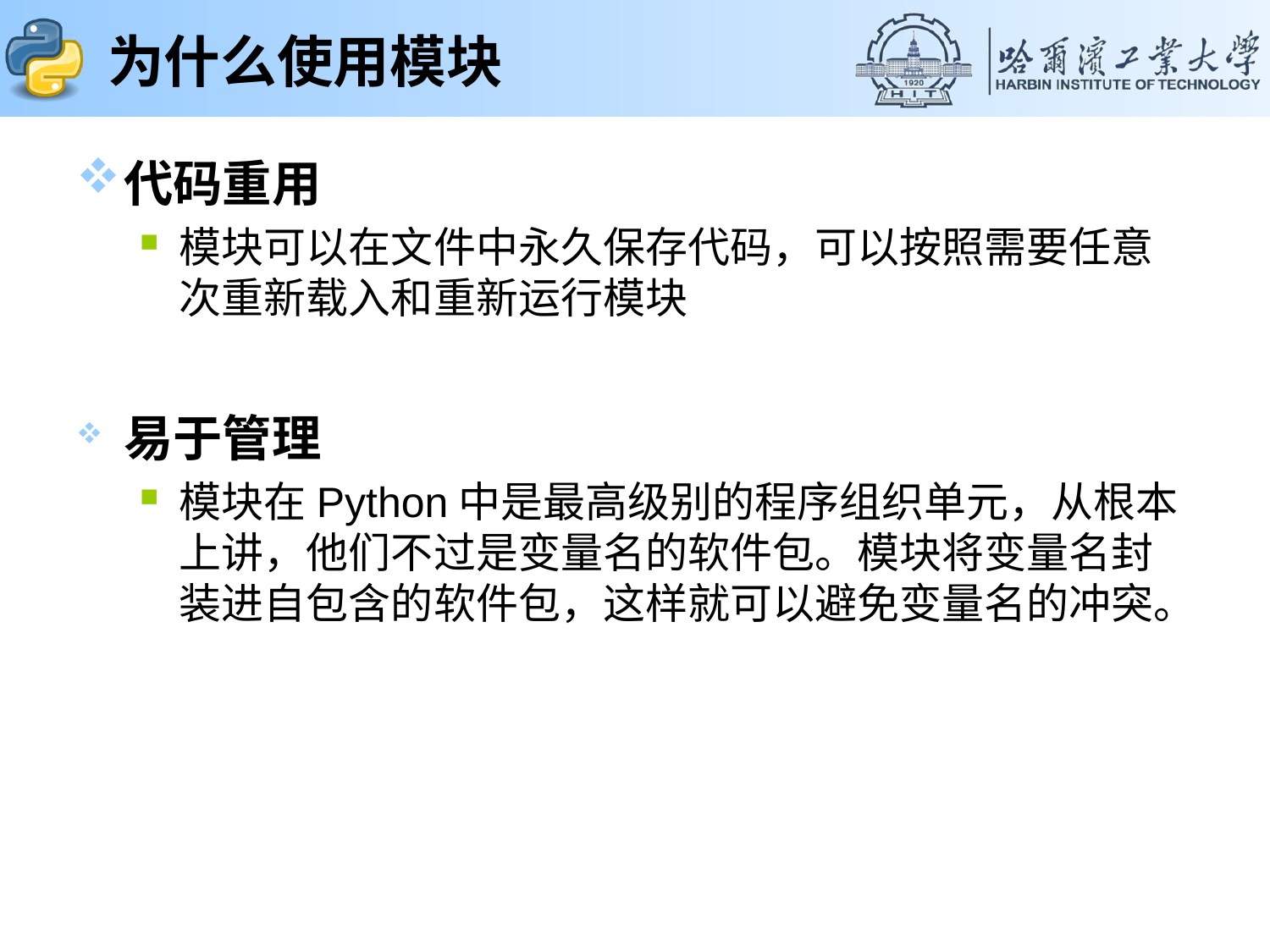

# 为什么使用模块
代码重用
模块可以在文件中永久保存代码，可以按照需要任意次重新载入和重新运行模块

易于管理
模块在Python中是最高级别的程序组织单元，从根本上讲，他们不过是变量名的软件包。模块将变量名封装进自包含的软件包，这样就可以避免变量名的冲突。